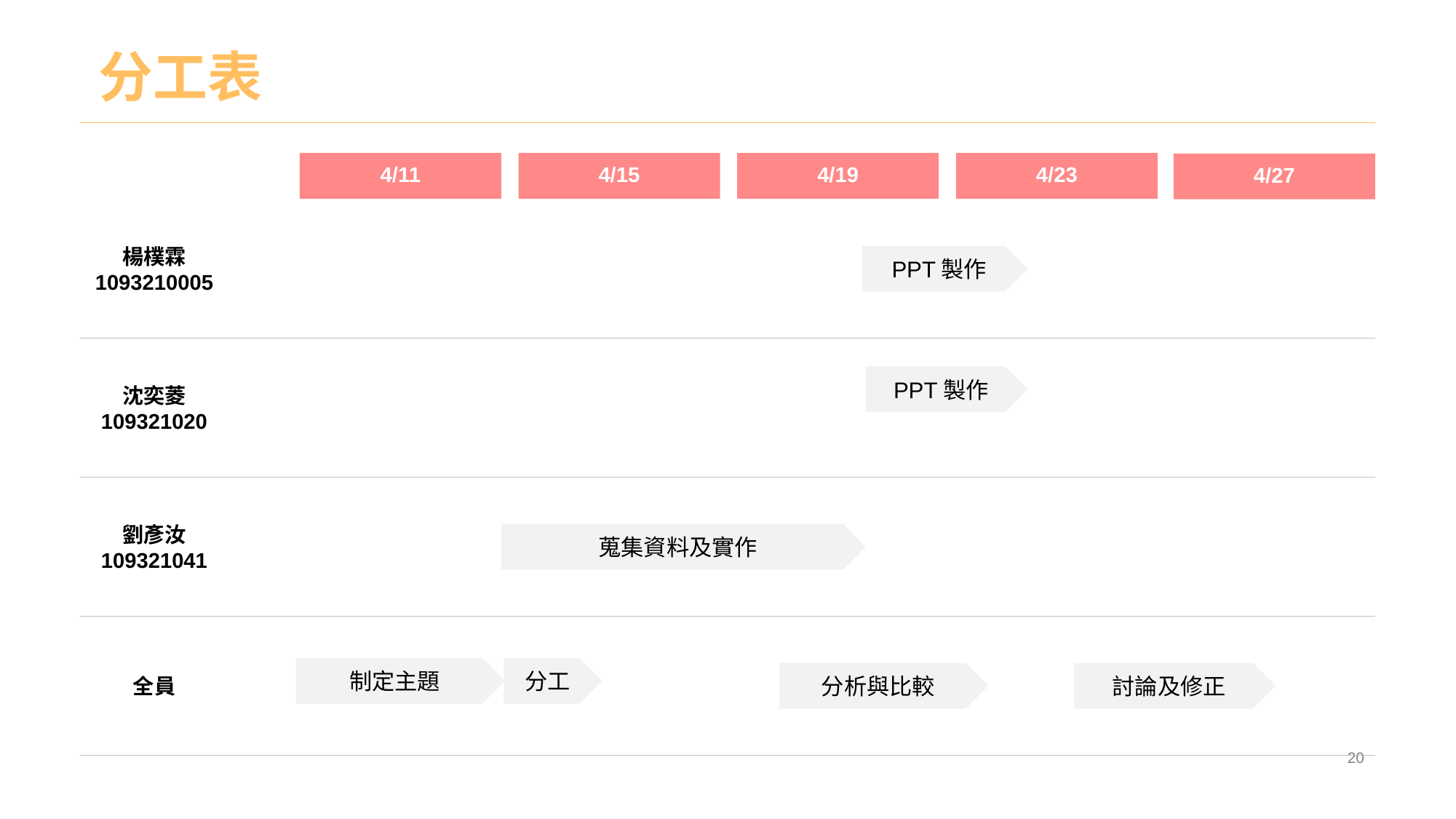

# 分工表
4/11
4/27
楊樸霖
1093210005
PPT製作
沈奕菱
109321020
劉彥汝
109321041
蒐集資料及實作
全員
制定主題
分工
分析與比較
討論及修正
4/15
4/19
4/23
PPT製作
20